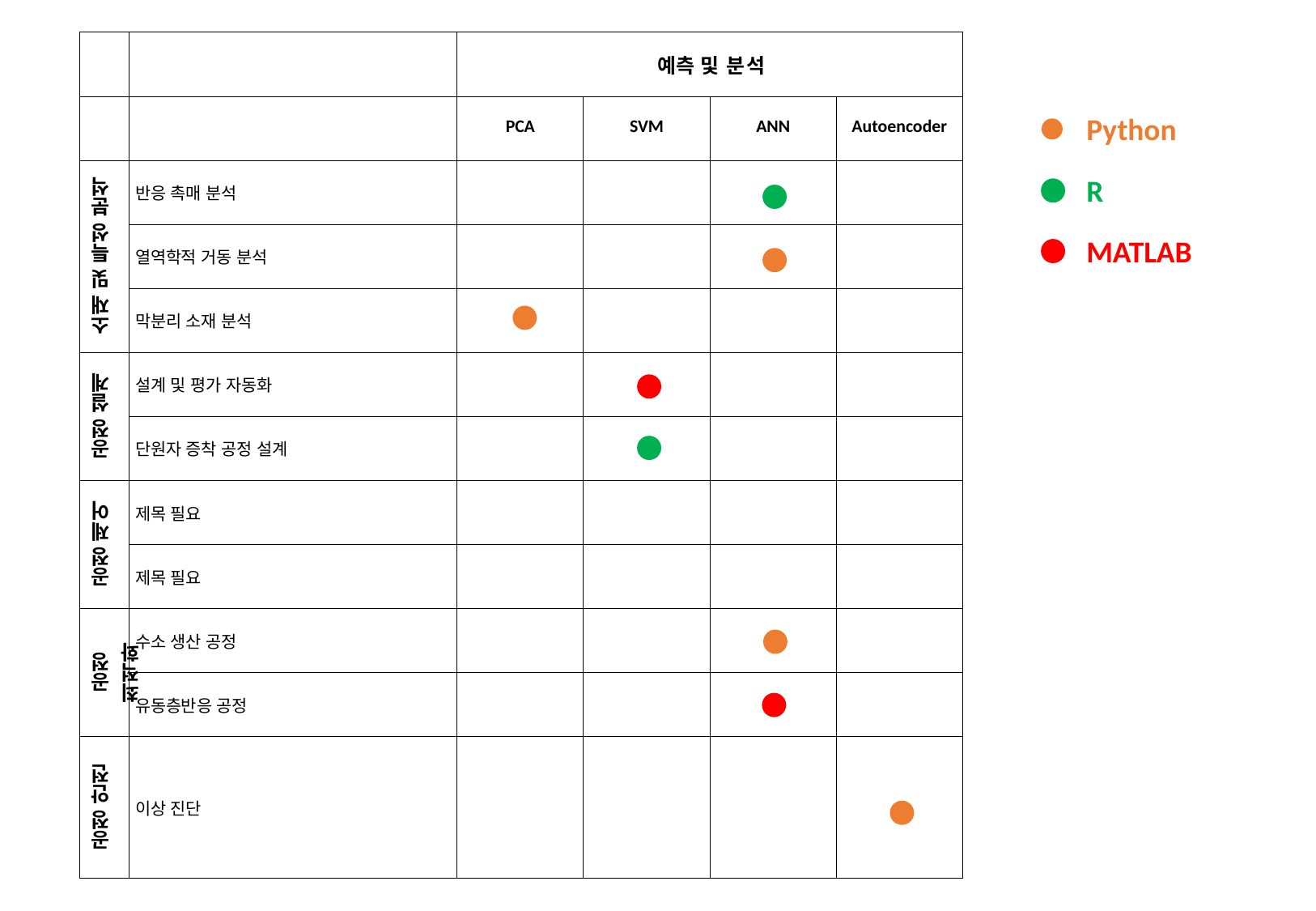

|  |  | 예측 및 분석 |  |  |  |
| --- | --- | --- | --- | --- | --- |
|  |  | PCA | SVM | ANN | Autoencoder |
| 소재 및 특성 분석 | 반응 촉매 분석 |  |  |  |  |
|  | 열역학적 거동 분석 |  |  |  |  |
|  | 막분리 소재 분석 |  |  |  |  |
| 공정 설계 | 설계 및 평가 자동화 |  |  |  |  |
|  | 단원자 증착 공정 설계 |  |  |  |  |
| 공정 제어 | 제목 필요 |  |  |  |  |
|  | 제목 필요 |  |  |  |  |
| 공정 최적화 | 수소 생산 공정 |  |  |  |  |
|  | 유동층반응 공정 |  |  |  |  |
| 공정 안전 | 이상 진단 |  |  |  |  |
Python

R

MATLAB